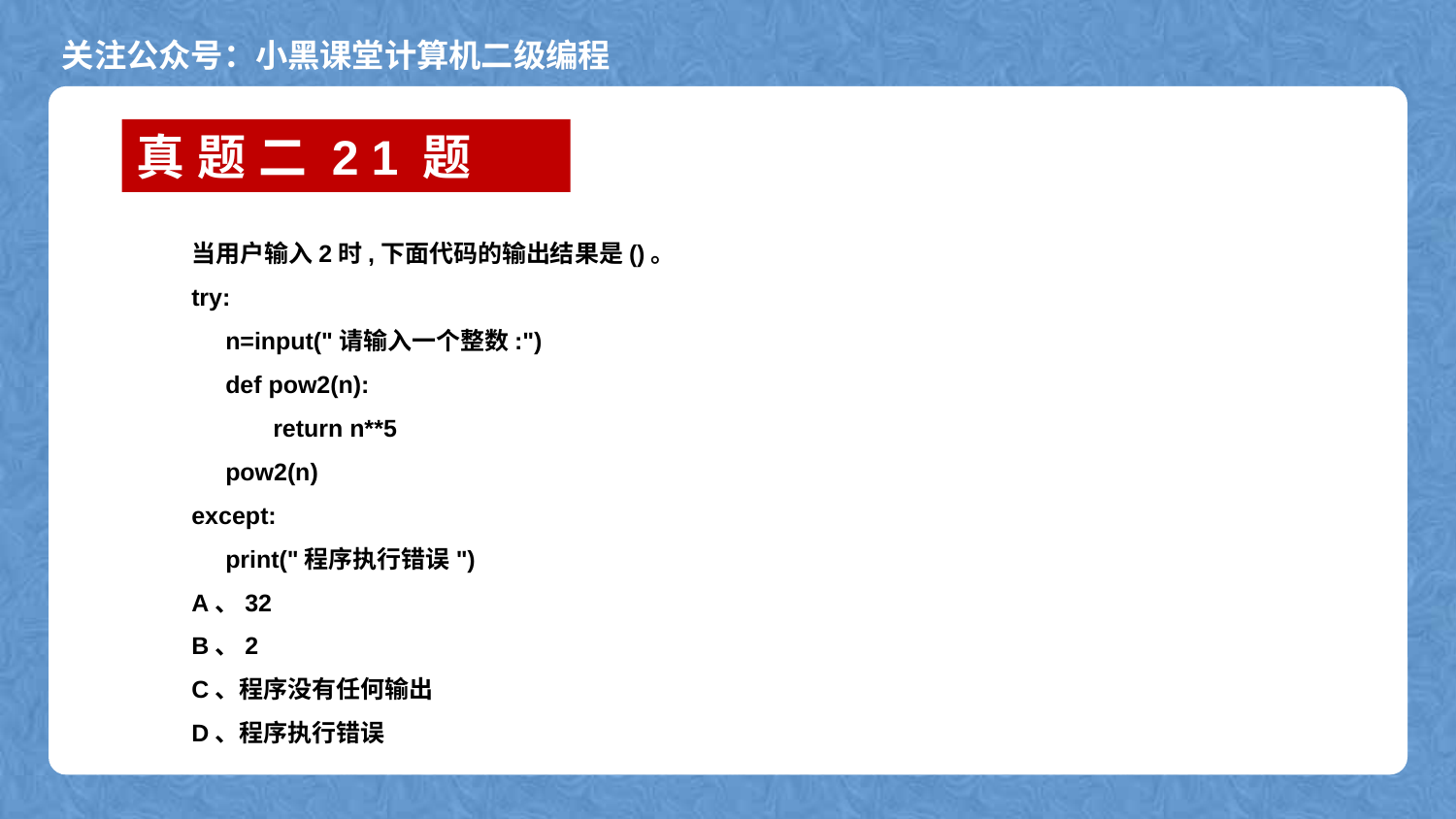

真题二21题
当用户输入2时,下面代码的输出结果是()。
try:
     n=input("请输入一个整数:")
     def pow2(n):
            return n**5
     pow2(n)
except:
     print("程序执行错误")
A、32
B、2
C、程序没有任何输出
D、程序执行错误